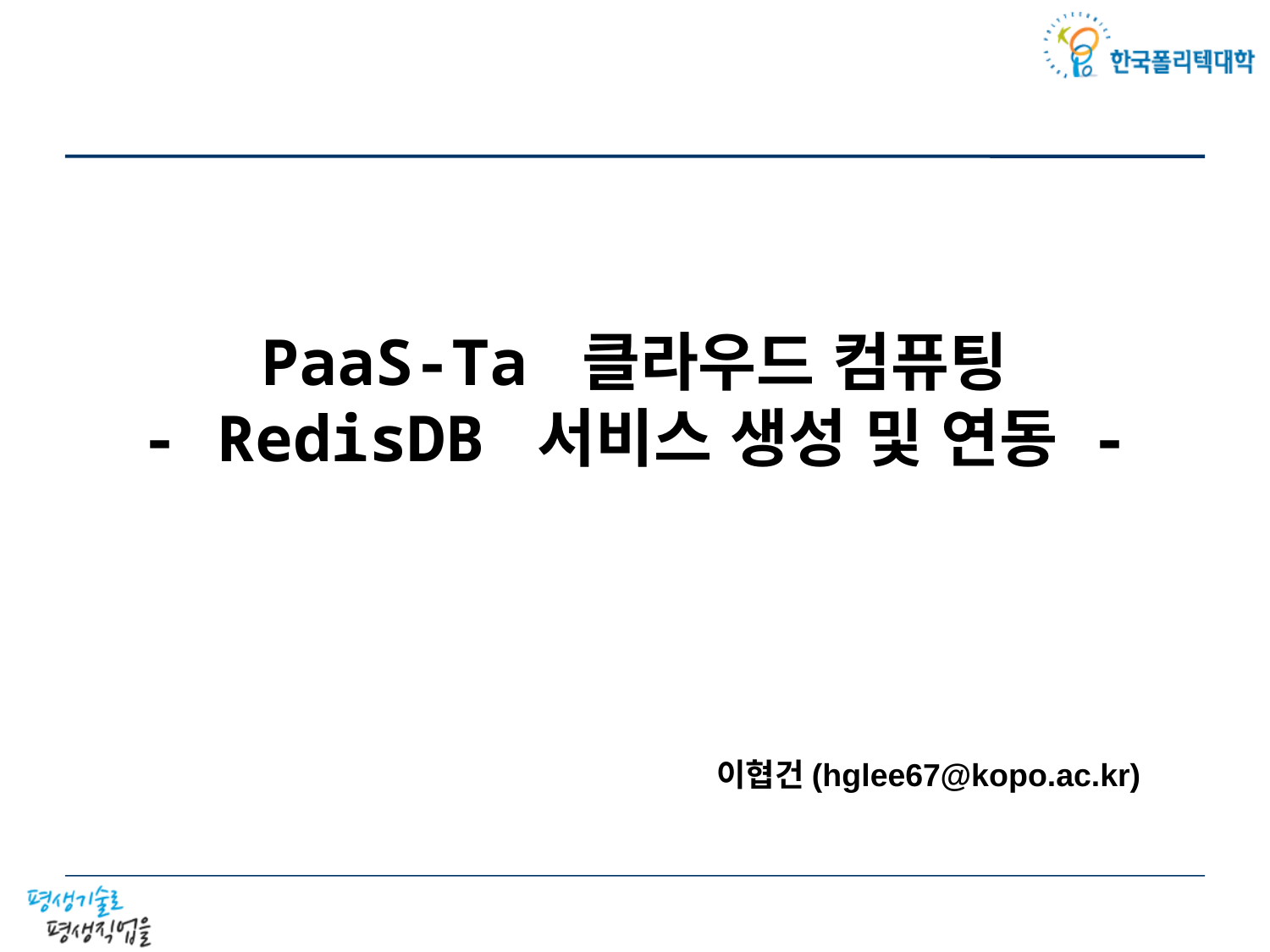

# PaaS-Ta 클라우드 컴퓨팅 - RedisDB 서비스 생성 및 연동 -
이협건(hglee67@kopo.ac.kr)